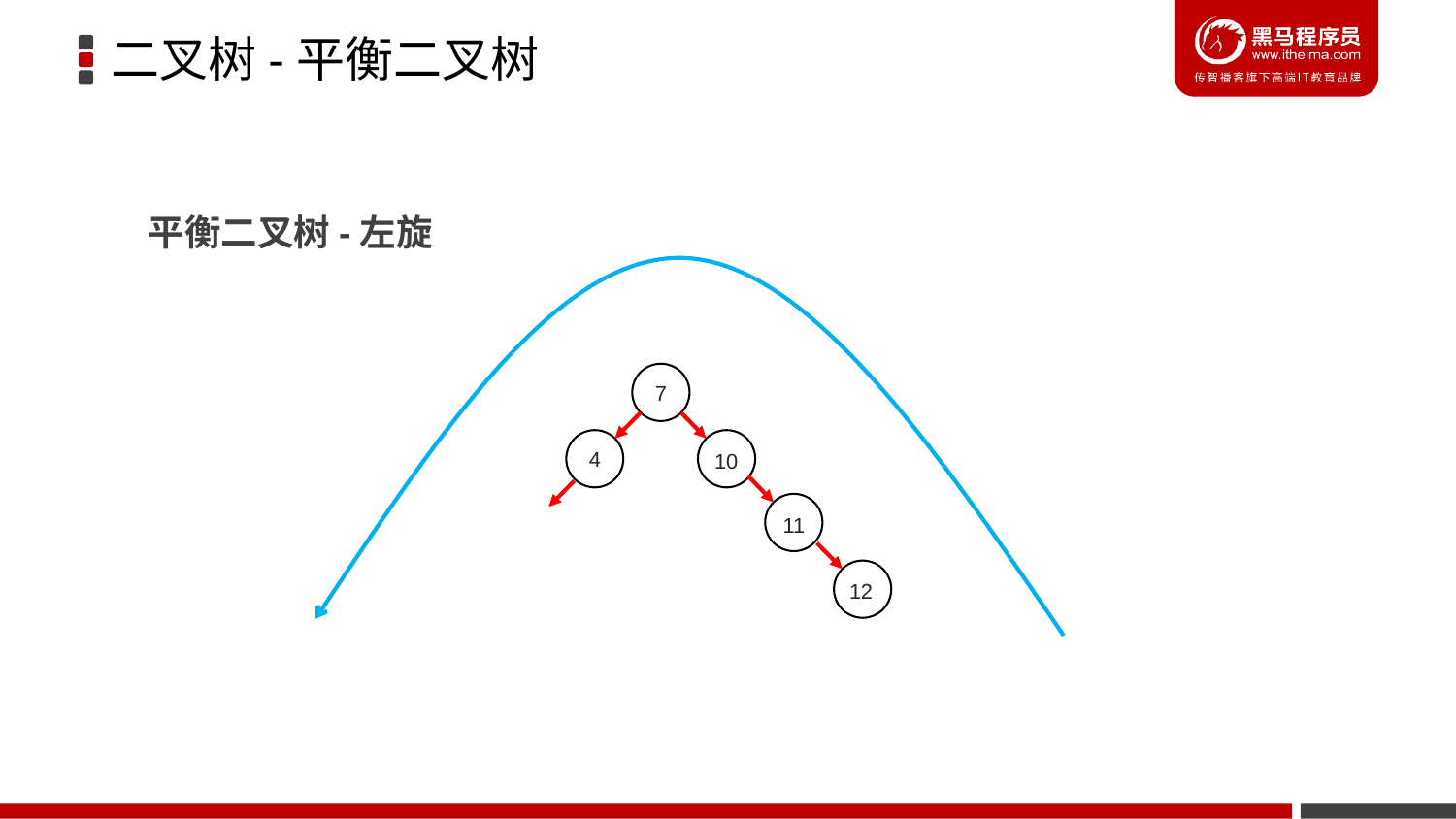

二叉树-平衡二叉树
平衡二叉树-左旋

7
4

10

11

12